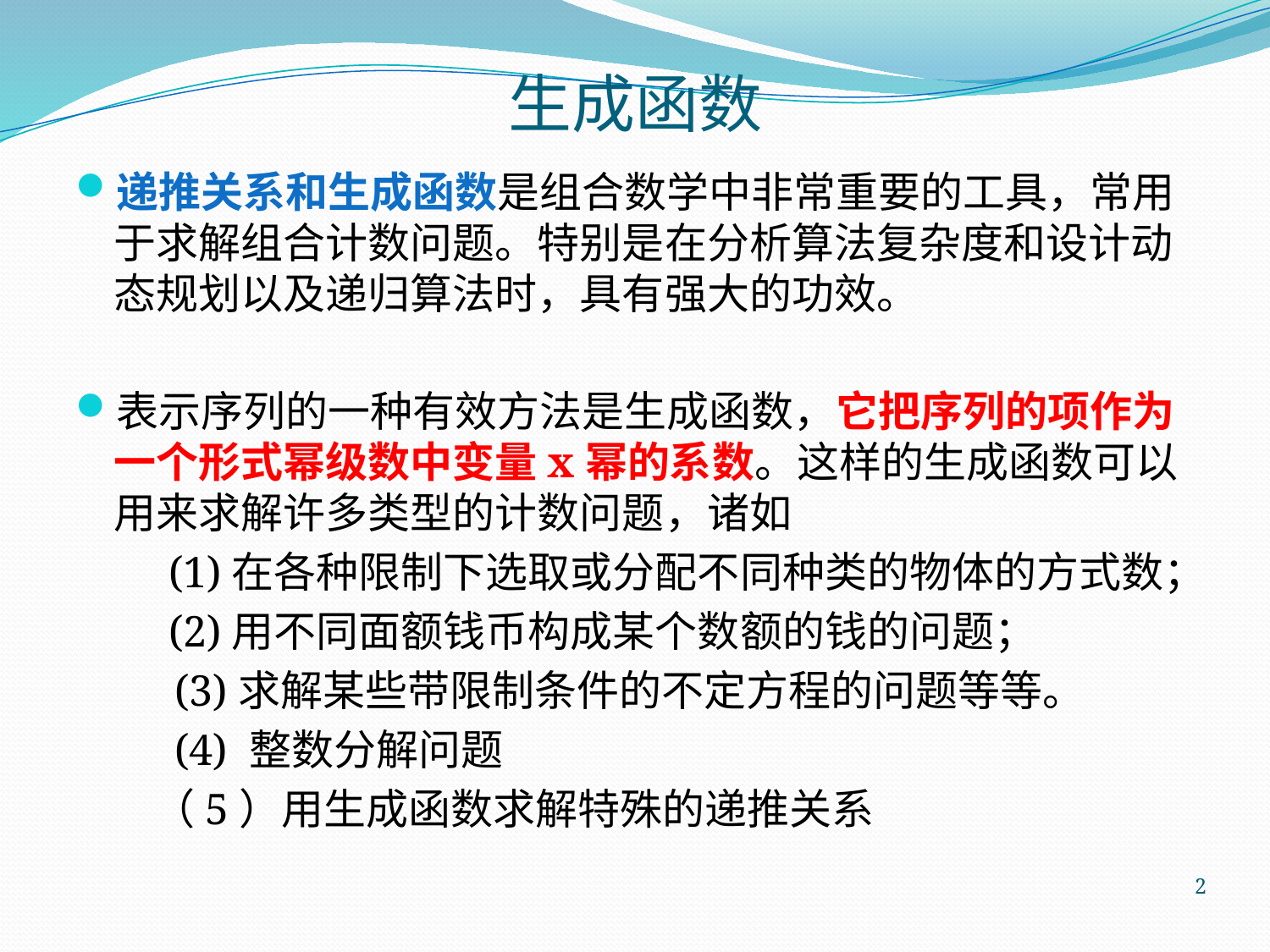

# 生成函数
递推关系和生成函数是组合数学中非常重要的工具，常用于求解组合计数问题。特别是在分析算法复杂度和设计动态规划以及递归算法时，具有强大的功效。

表示序列的一种有效方法是生成函数，它把序列的项作为一个形式幂级数中变量x幂的系数。这样的生成函数可以用来求解许多类型的计数问题，诸如
(1)在各种限制下选取或分配不同种类的物体的方式数；
(2)用不同面额钱币构成某个数额的钱的问题；
         (3)求解某些带限制条件的不定方程的问题等等。
         (4) 整数分解问题
       （5）用生成函数求解特殊的递推关系
2